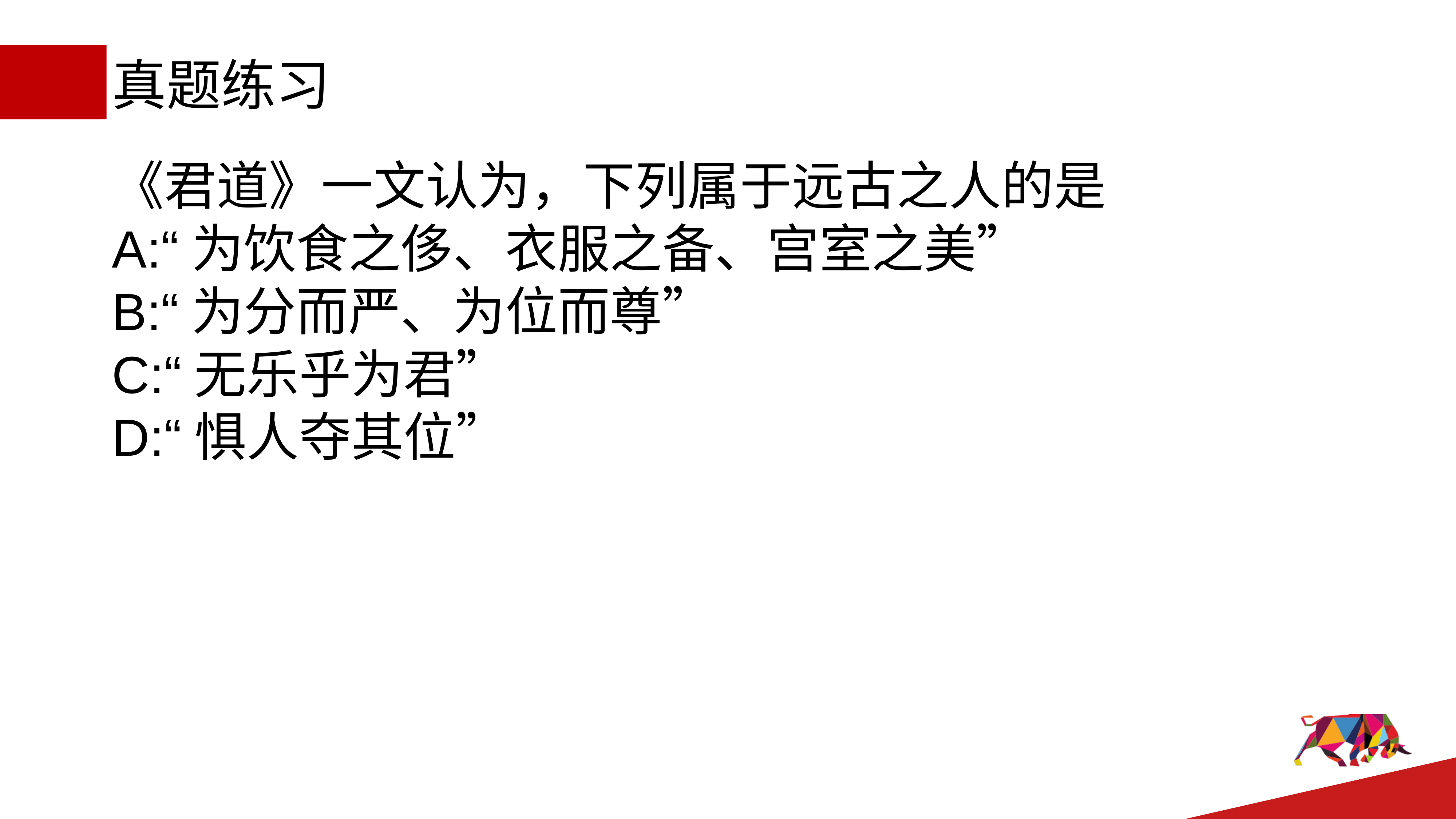

# 真题练习
《君道》一文认为，下列属于远古之人的是
A:“为饮食之侈、衣服之备、宫室之美”
B:“为分而严、为位而尊”
C:“无乐乎为君”
D:“惧人夺其位”